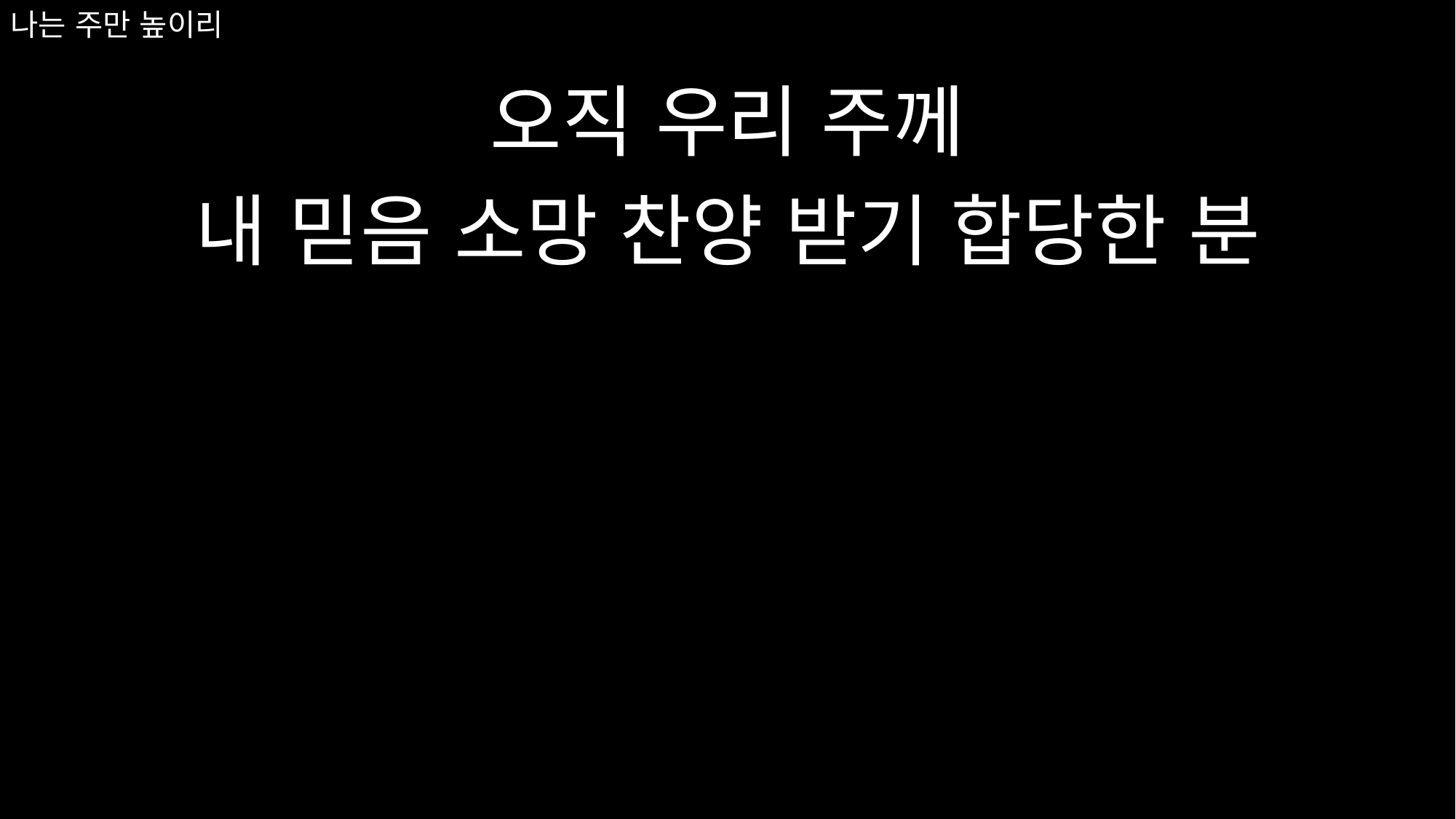

오직 우리 주께
내 믿음 소망 찬양 받기 합당한 분

# 나는 주만 높이리